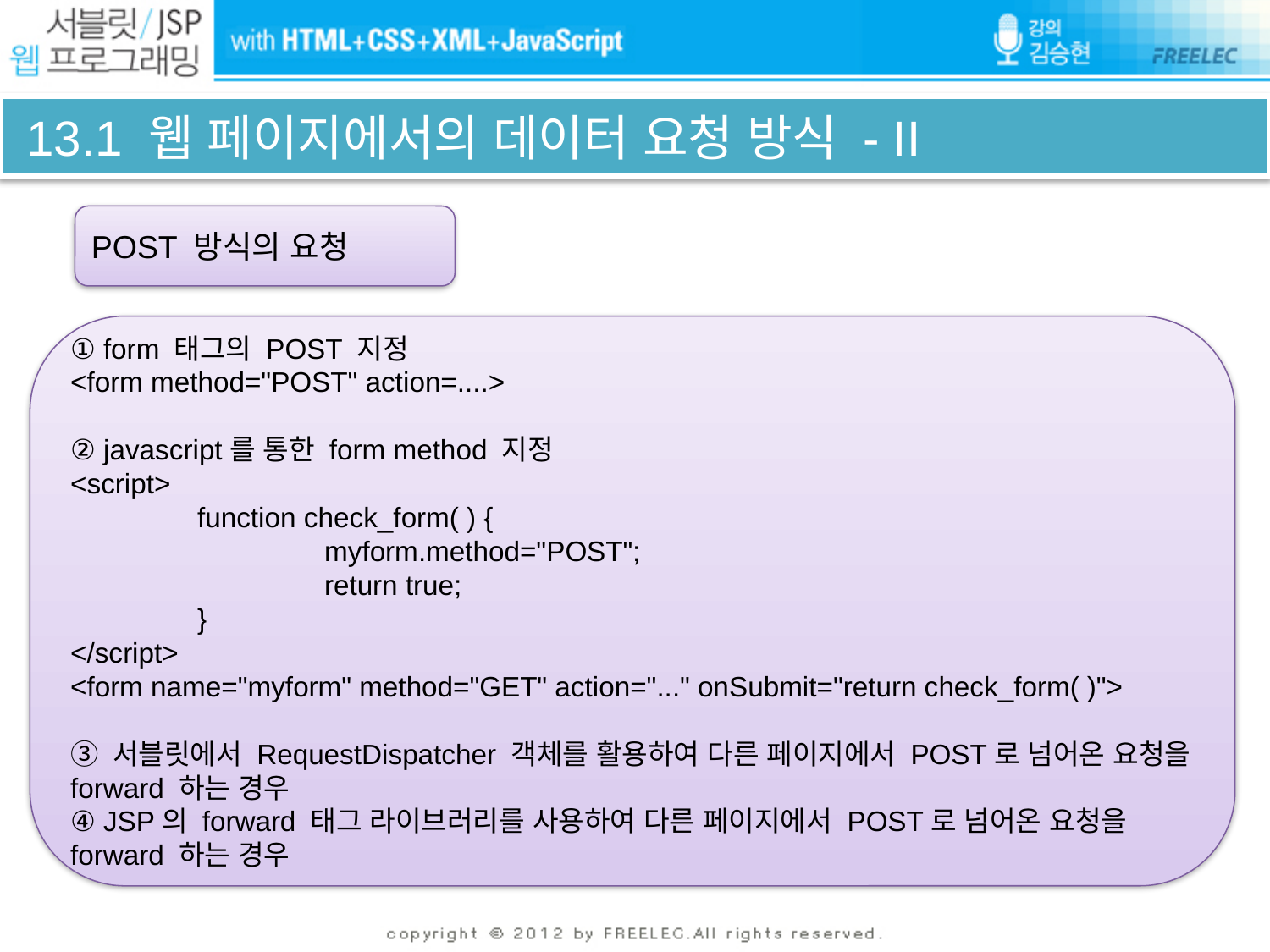

# 13.1 웹 페이지에서의 데이터 요청 방식 - II
POST 방식의 요청
① form 태그의 POST 지정
<form method="POST" action=....>

② javascript를 통한 form method 지정
<script>
	function check_form( ) {
		myform.method="POST";
		return true;
	}
</script>
<form name="myform" method="GET" action="..." onSubmit="return check_form( )">

③ 서블릿에서 RequestDispatcher 객체를 활용하여 다른 페이지에서 POST로 넘어온 요청을 forward 하는 경우
④ JSP의 forward 태그 라이브러리를 사용하여 다른 페이지에서 POST로 넘어온 요청을 forward 하는 경우